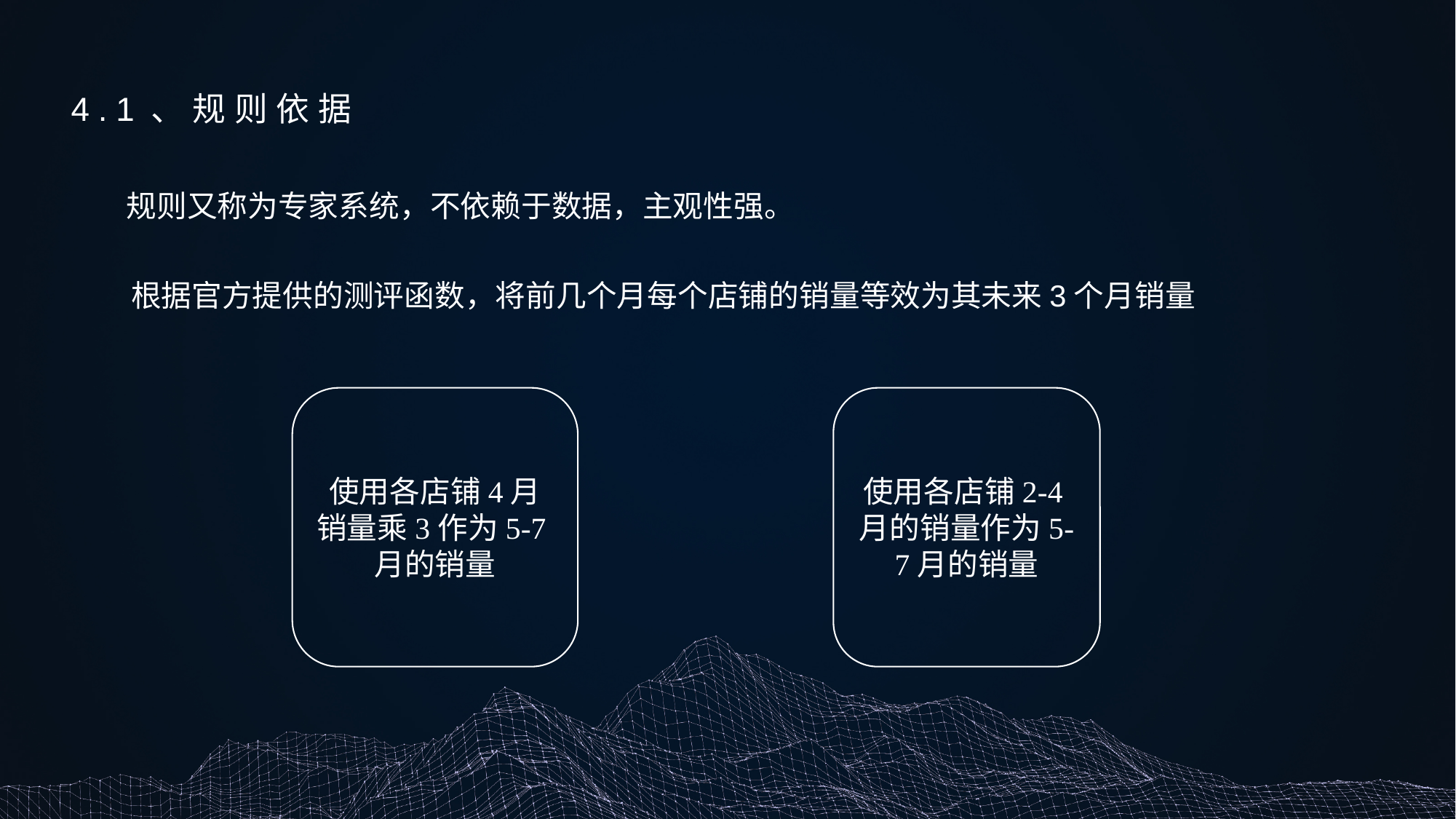

4.1、规则依据
   规则又称为专家系统，不依赖于数据，主观性强。
  根据官方提供的测评函数，将前几个月每个店铺的销量等效为其未来3个月销量
使用各店铺4月销量乘3作为5-7月的销量
使用各店铺2-4月的销量作为5-7月的销量